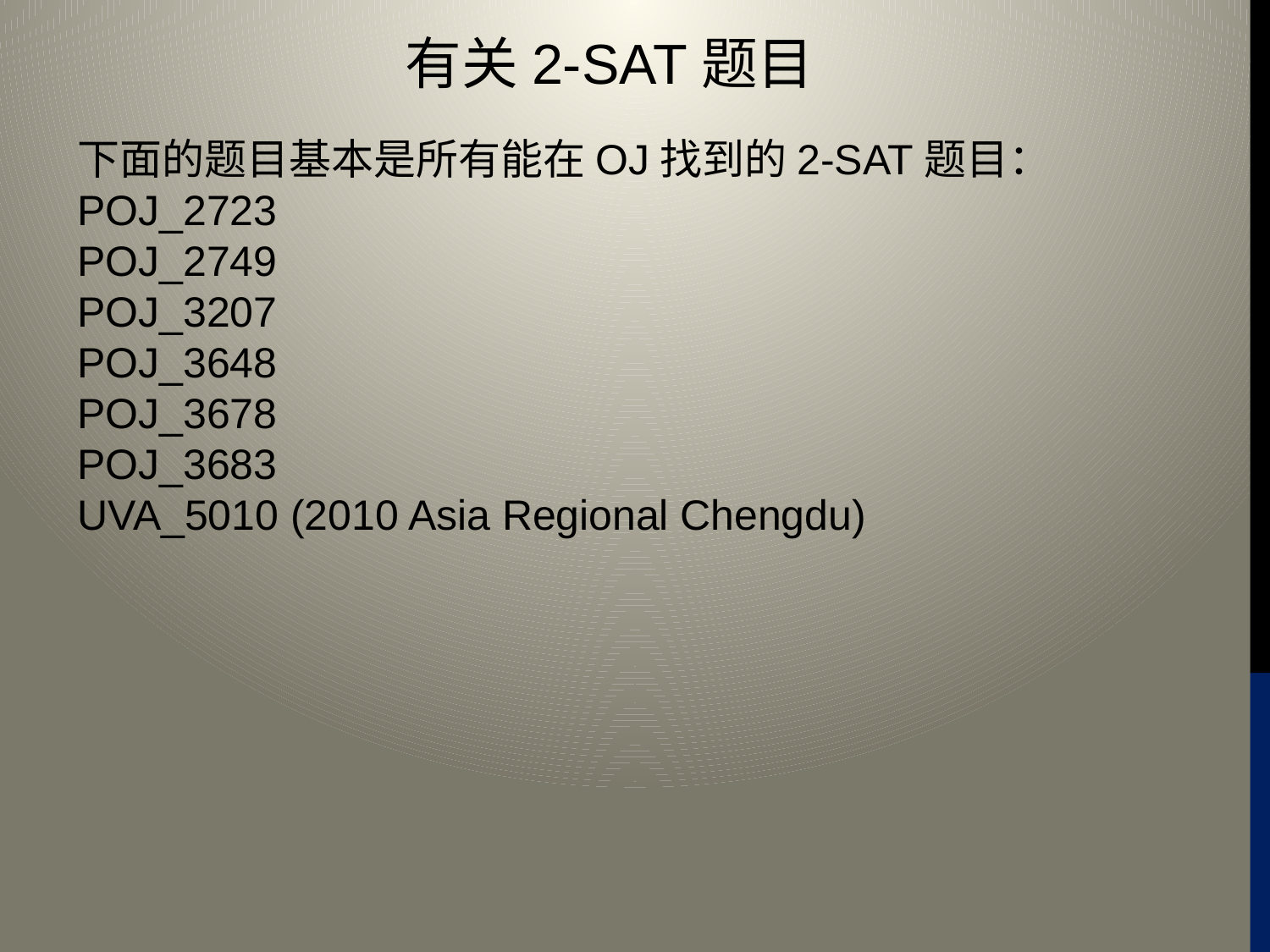

# 有关2-SAT题目
下面的题目基本是所有能在OJ找到的2-SAT题目：
POJ_2723
POJ_2749
POJ_3207
POJ_3648
POJ_3678
POJ_3683
UVA_5010 (2010 Asia Regional Chengdu)